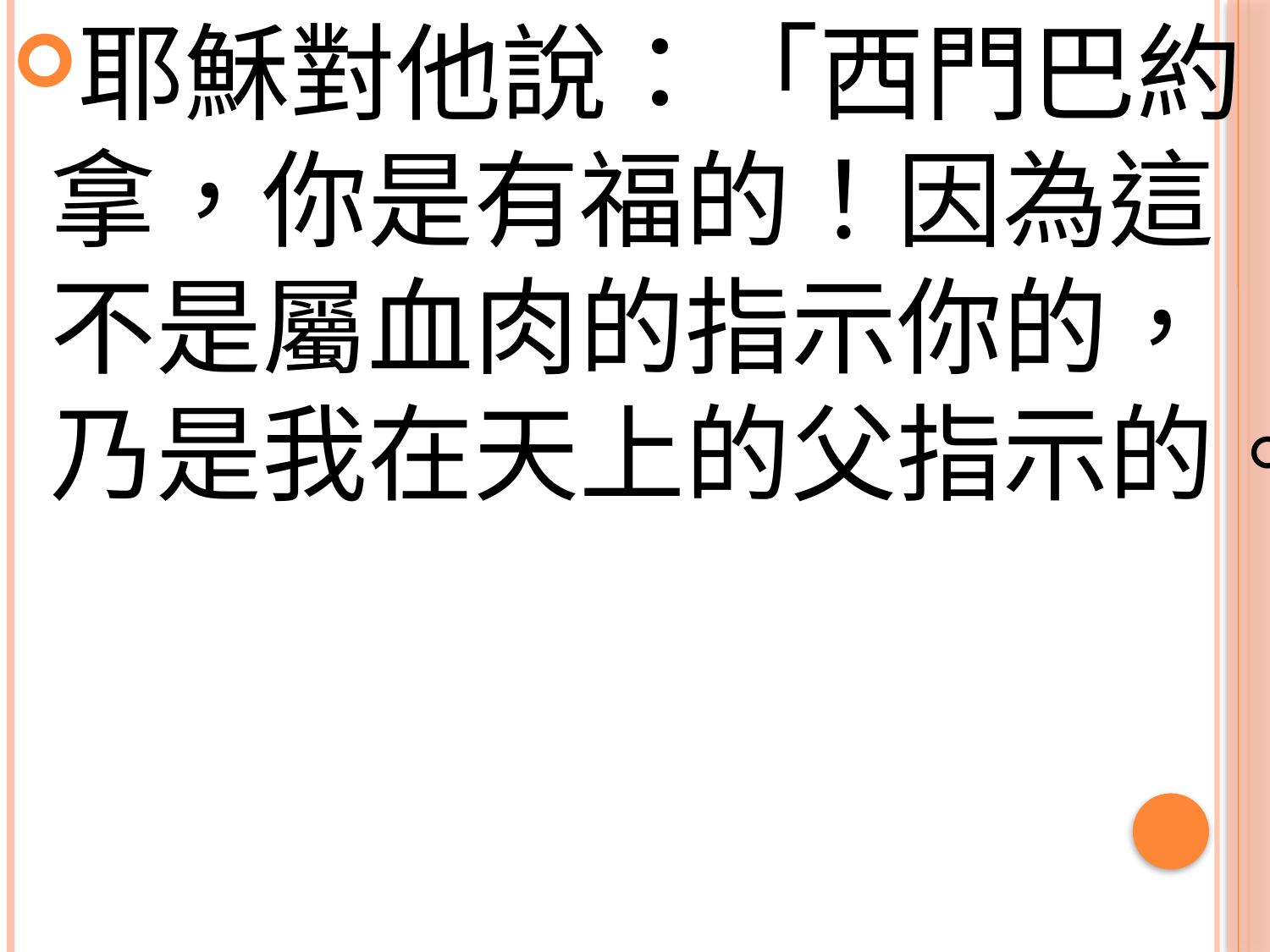

耶穌對他說：「西門巴約拿，你是有福的！因為這不是屬血肉的指示你的，乃是我在天上的父指示的。